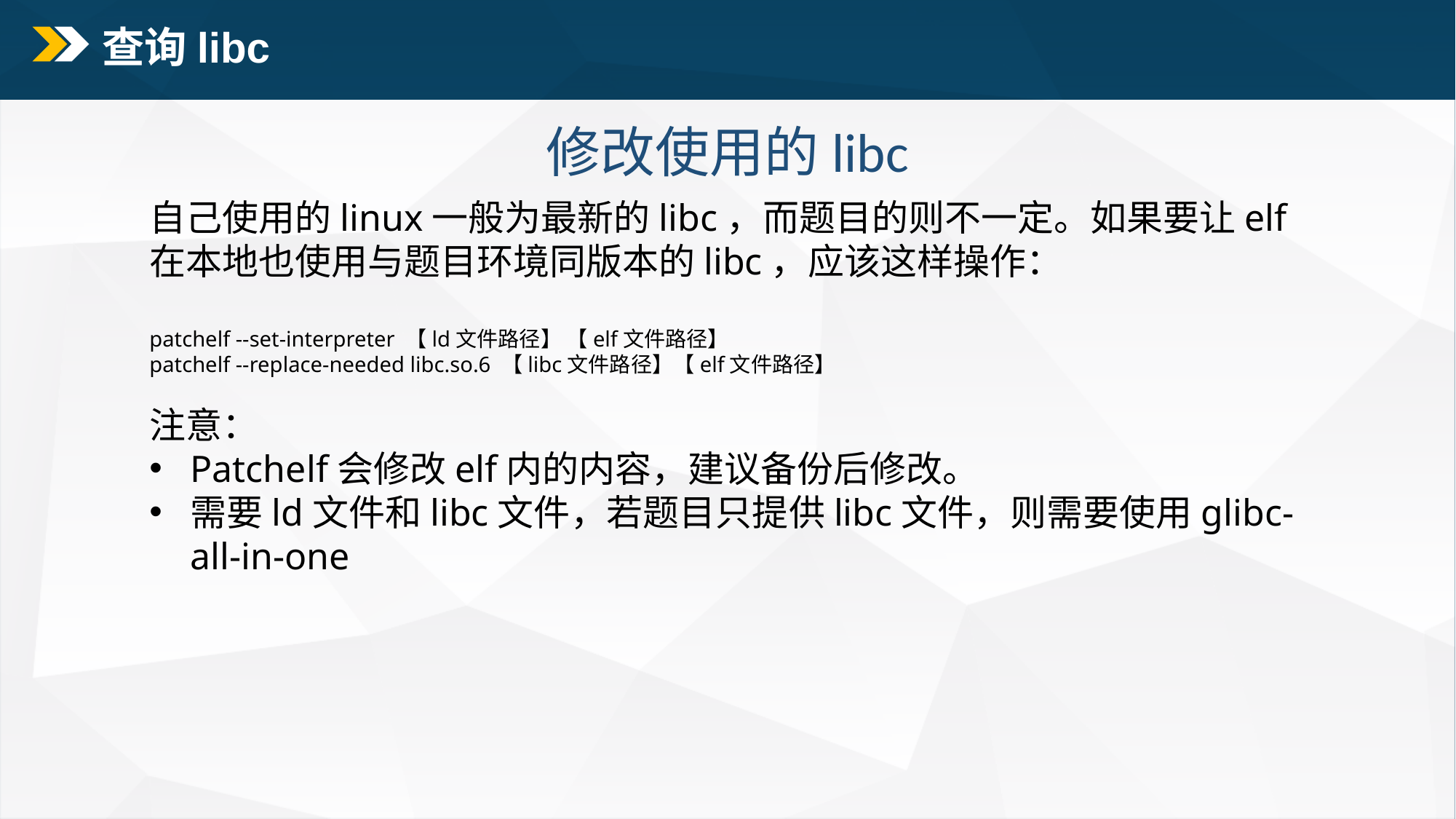

查询libc

修改使用的libc
自己使用的linux一般为最新的libc，而题目的则不一定。如果要让elf在本地也使用与题目环境同版本的libc，应该这样操作：

patchelf --set-interpreter 【ld文件路径】 【elf文件路径】
patchelf --replace-needed libc.so.6 【libc文件路径】【elf文件路径】

注意：
Patchelf会修改elf内的内容，建议备份后修改。
需要ld文件和libc文件，若题目只提供libc文件，则需要使用glibc-all-in-one